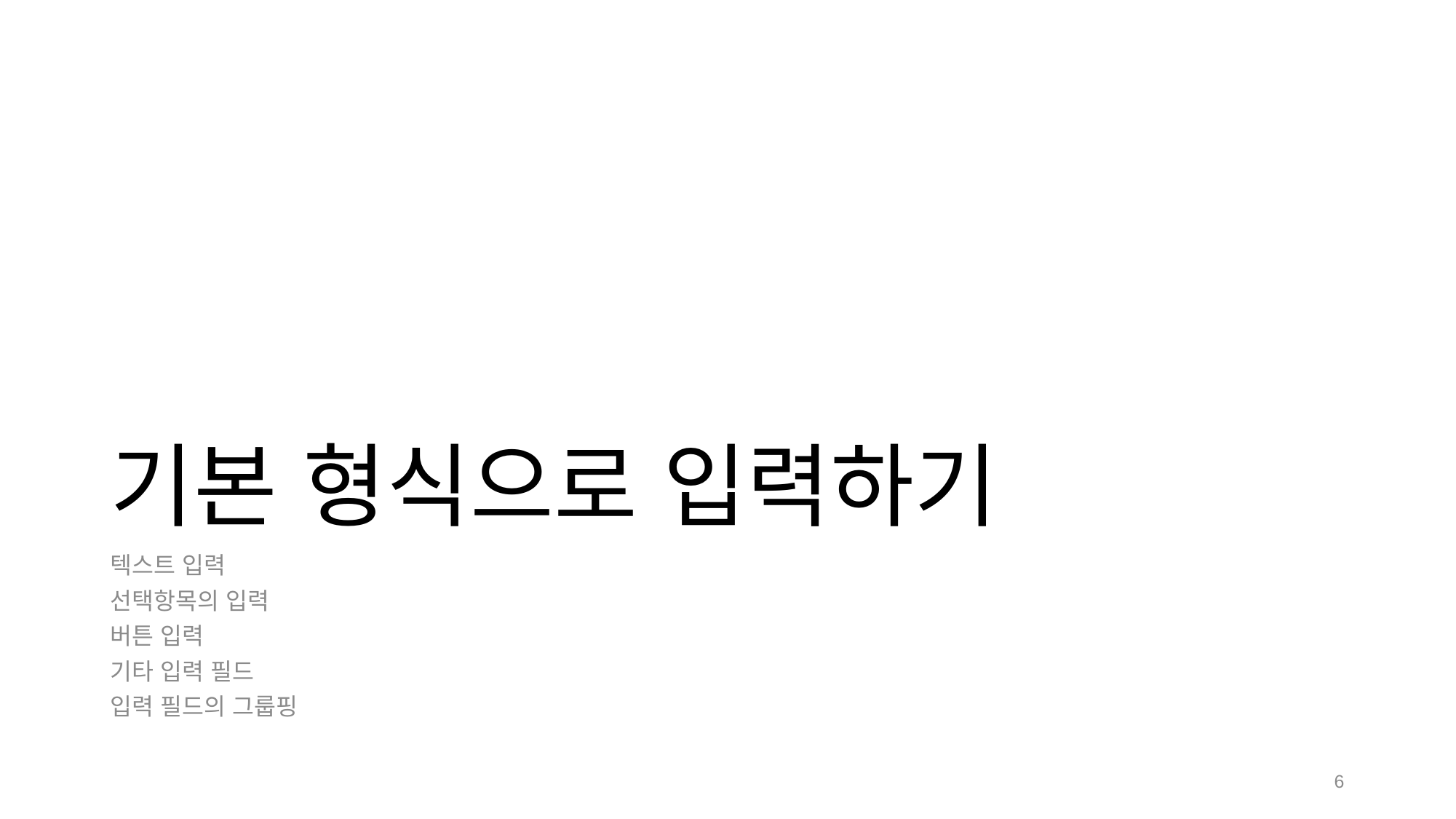

# 기본 형식으로 입력하기
텍스트 입력
선택항목의 입력
버튼 입력
기타 입력 필드
입력 필드의 그룹핑
6